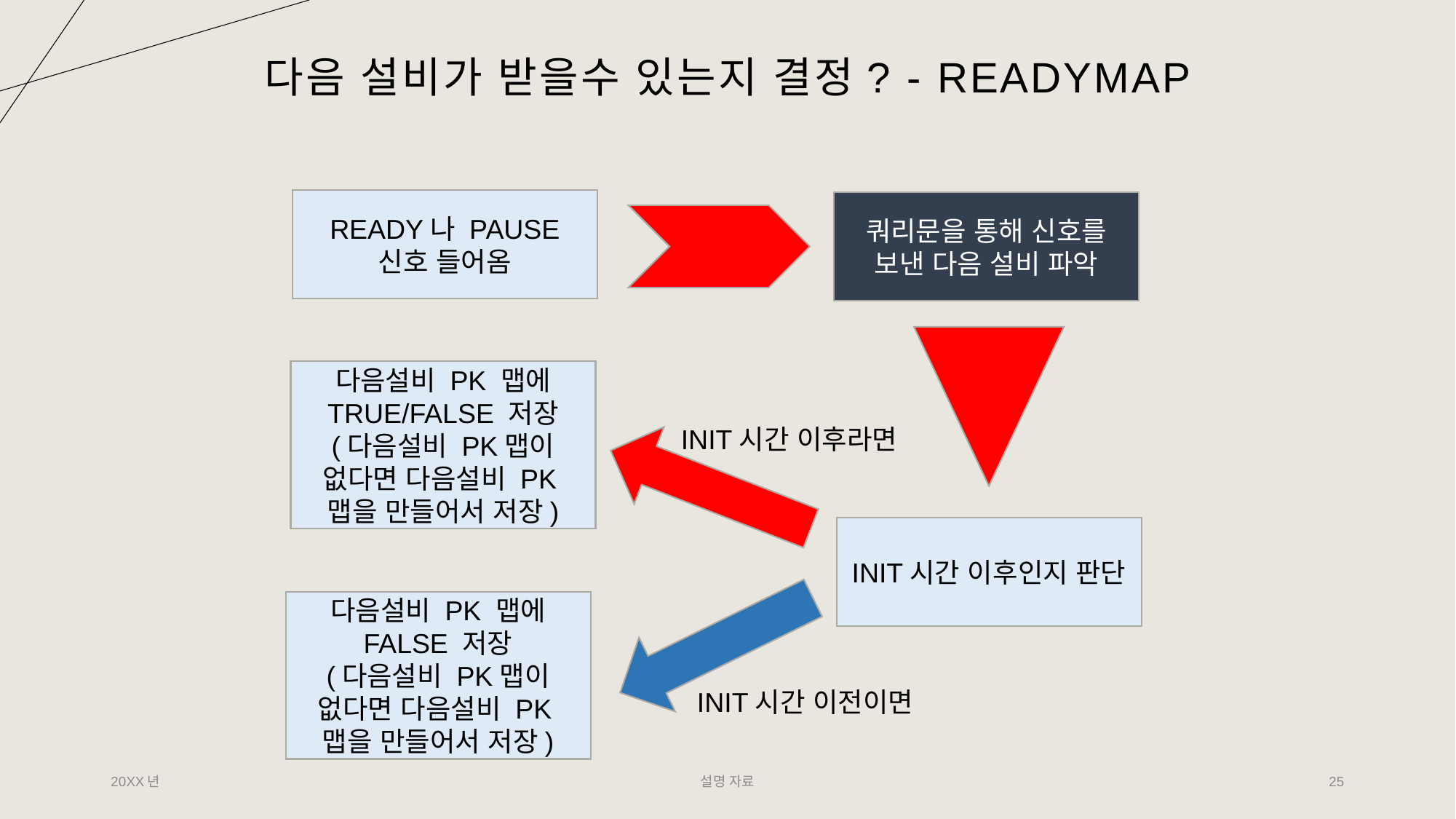

# 다음 설비가 받을수 있는지 결정? - ReadyMap
READY나 PAUSE 신호 들어옴
쿼리문을 통해 신호를 보낸 다음 설비 파악

다음설비 PK 맵에 TRUE/FALSE 저장
(다음설비 PK맵이 없다면 다음설비 PK맵을 만들어서 저장)
INIT시간 이후라면

INIT시간 이후인지 판단
다음설비 PK 맵에 FALSE 저장
(다음설비 PK맵이 없다면 다음설비 PK맵을 만들어서 저장)

INIT시간 이전이면
20XX년
설명 자료
25